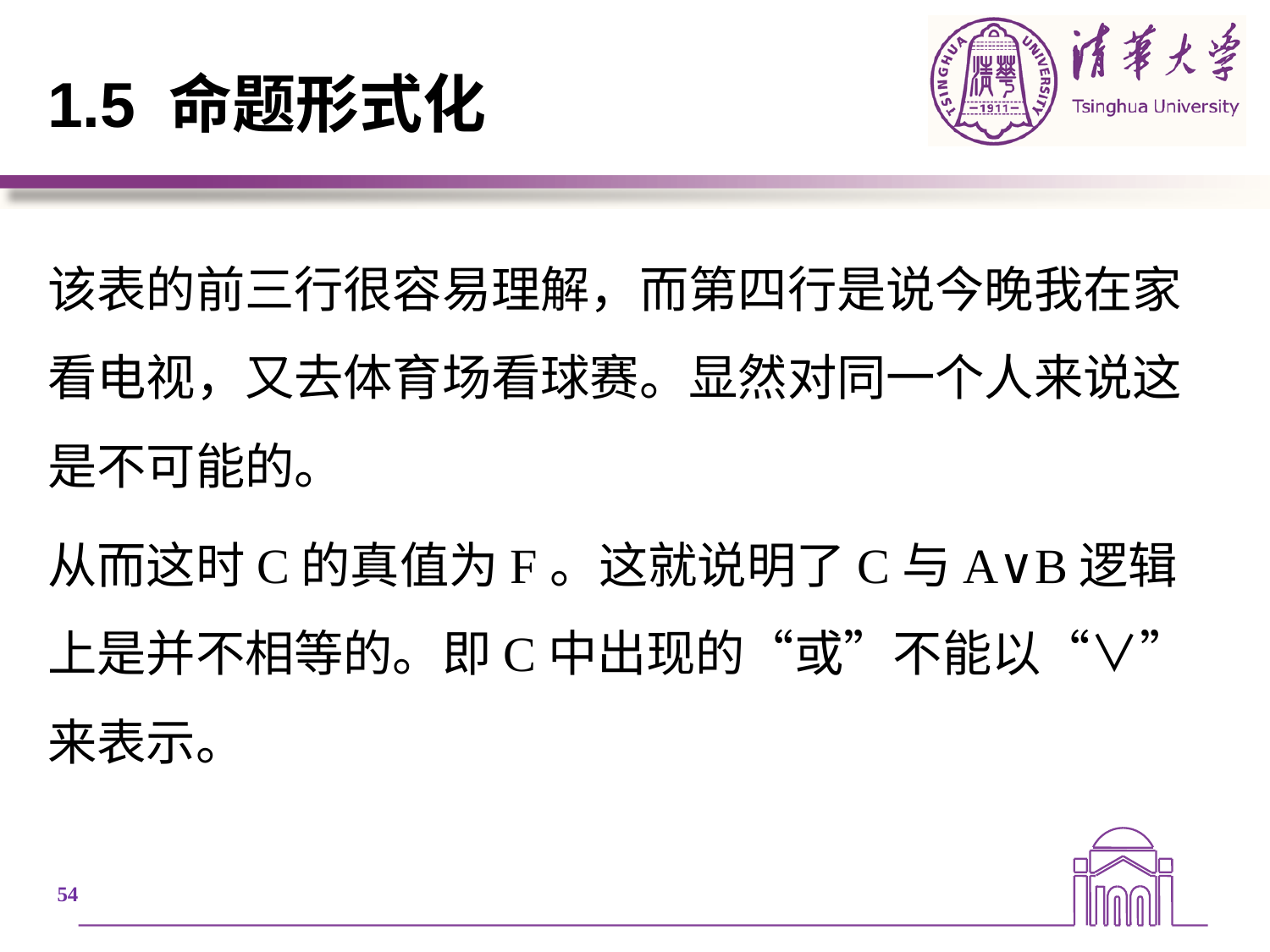

# 1.5 命题形式化
该表的前三行很容易理解，而第四行是说今晚我在家看电视，又去体育场看球赛。显然对同一个人来说这是不可能的。
从而这时C的真值为F。这就说明了C与A∨B逻辑上是并不相等的。即C中出现的“或”不能以“∨”来表示。